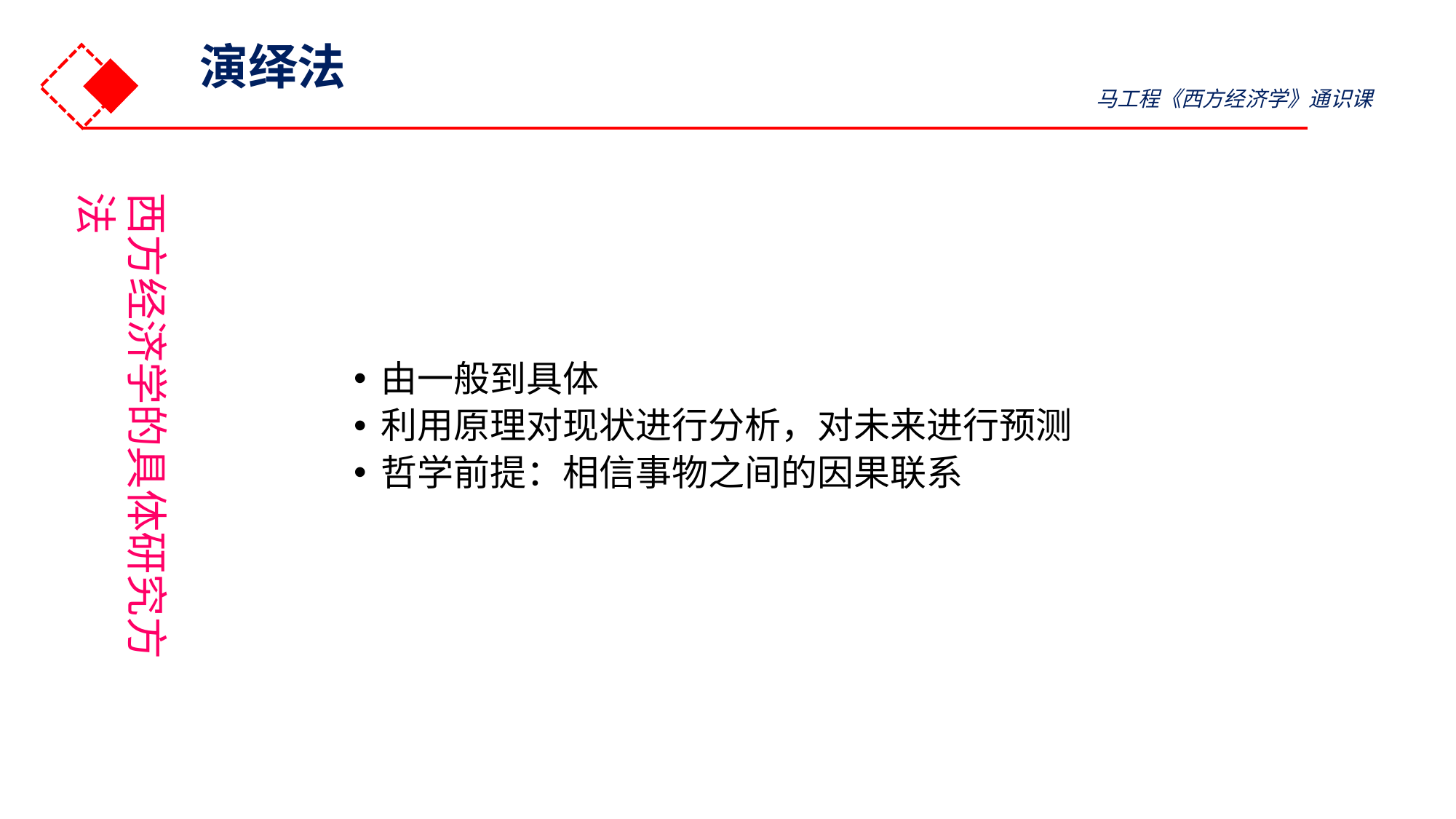

演绎法

马工程《西方经济学》通识课
西方经济学的具体研究方法

由一般到具体
利用原理对现状进行分析，对未来进行预测
哲学前提：相信事物之间的因果联系